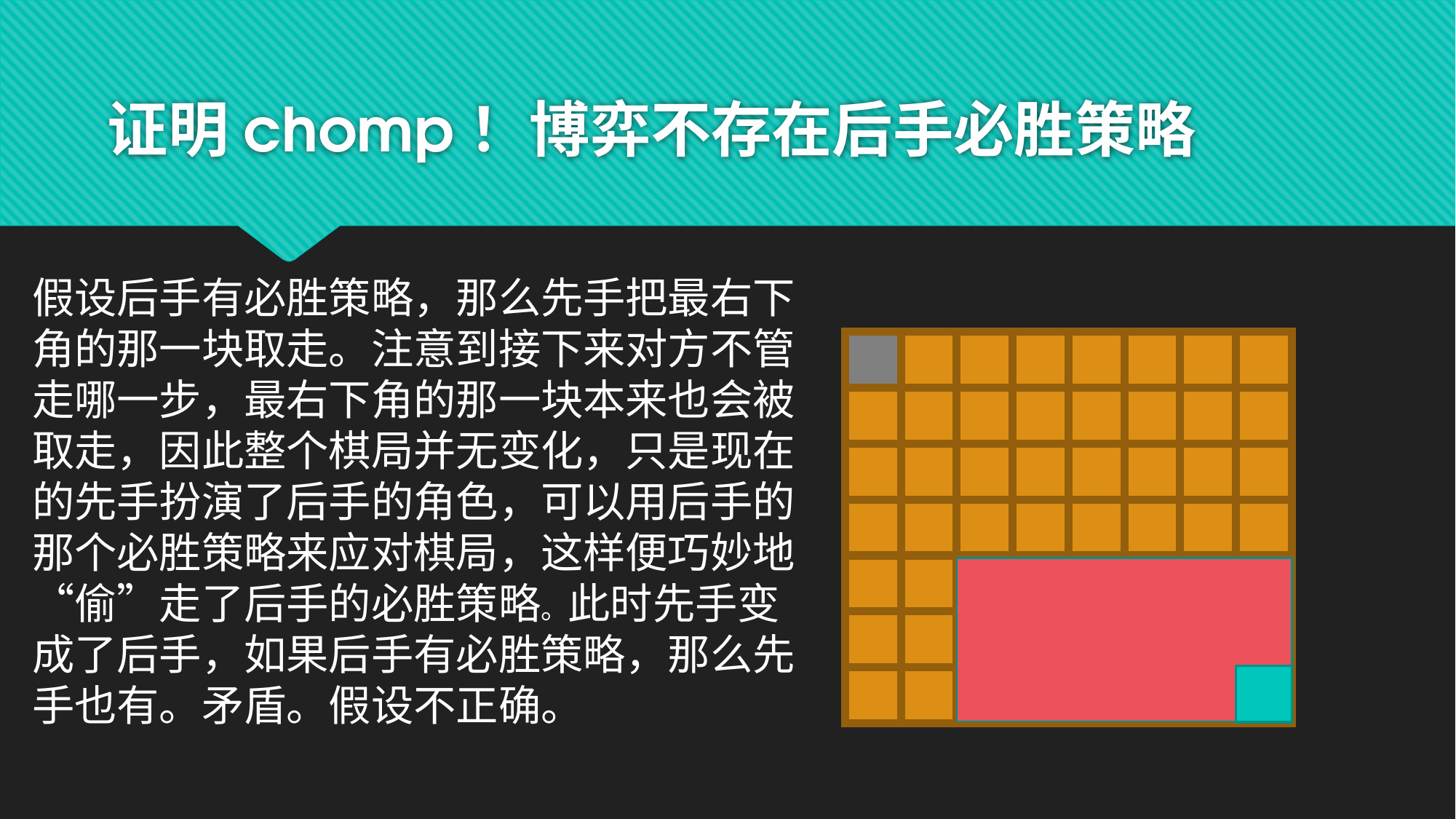

# 证明chomp！博弈不存在后手必胜策略
假设后手有必胜策略，那么先手把最右下角的那一块取走。注意到接下来对方不管走哪一步，最右下角的那一块本来也会被取走，因此整个棋局并无变化，只是现在的先手扮演了后手的角色，可以用后手的那个必胜策略来应对棋局，这样便巧妙地“偷”走了后手的必胜策略。此时先手变成了后手，如果后手有必胜策略，那么先手也有。矛盾。假设不正确。
|  |  |  |  |  |  |  |  |
| --- | --- | --- | --- | --- | --- | --- | --- |
|  |  |  |  |  |  |  |  |
|  |  |  |  |  |  |  |  |
|  |  |  |  |  |  |  |  |
|  |  |  |  |  |  |  |  |
|  |  |  |  |  |  |  |  |
|  |  |  |  |  |  |  |  |